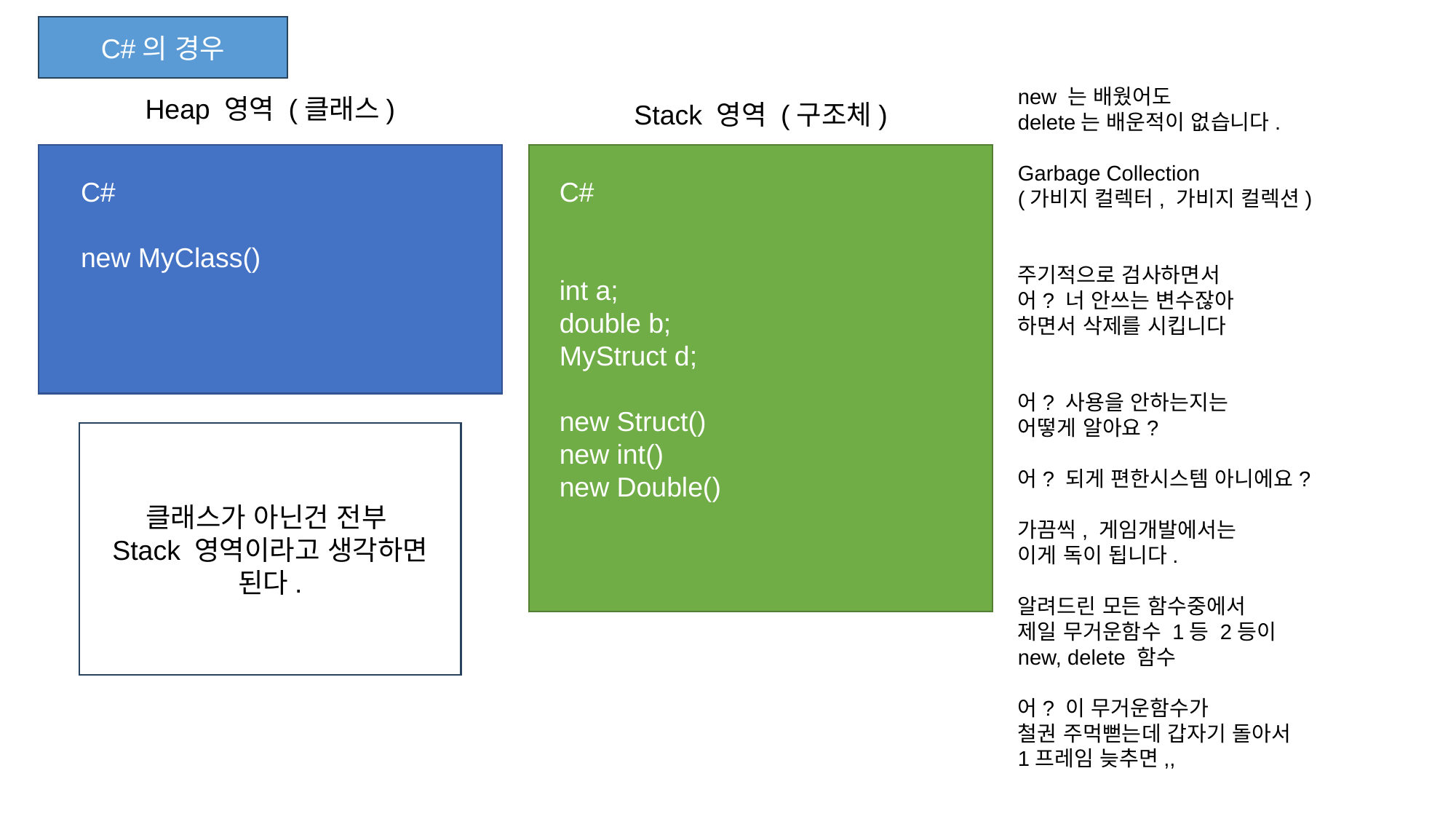

C#의 경우
new 는 배웠어도
delete는 배운적이 없습니다.

Garbage Collection
(가비지 컬렉터, 가비지 컬렉션)

주기적으로 검사하면서
어? 너 안쓰는 변수잖아
하면서 삭제를 시킵니다

어? 사용을 안하는지는
어떻게 알아요?

어? 되게 편한시스템 아니에요?

가끔씩, 게임개발에서는
이게 독이 됩니다.

알려드린 모든 함수중에서
제일 무거운함수 1등 2등이
new, delete 함수

어? 이 무거운함수가
철권 주먹뻗는데 갑자기 돌아서
1프레임 늦추면,,
Heap 영역 (클래스)
Stack 영역 (구조체)

C#

int a;
double b;
MyStruct d;

new Struct()
new int()
new Double()

C#

new MyClass()

클래스가 아닌건 전부
Stack 영역이라고 생각하면 된다.